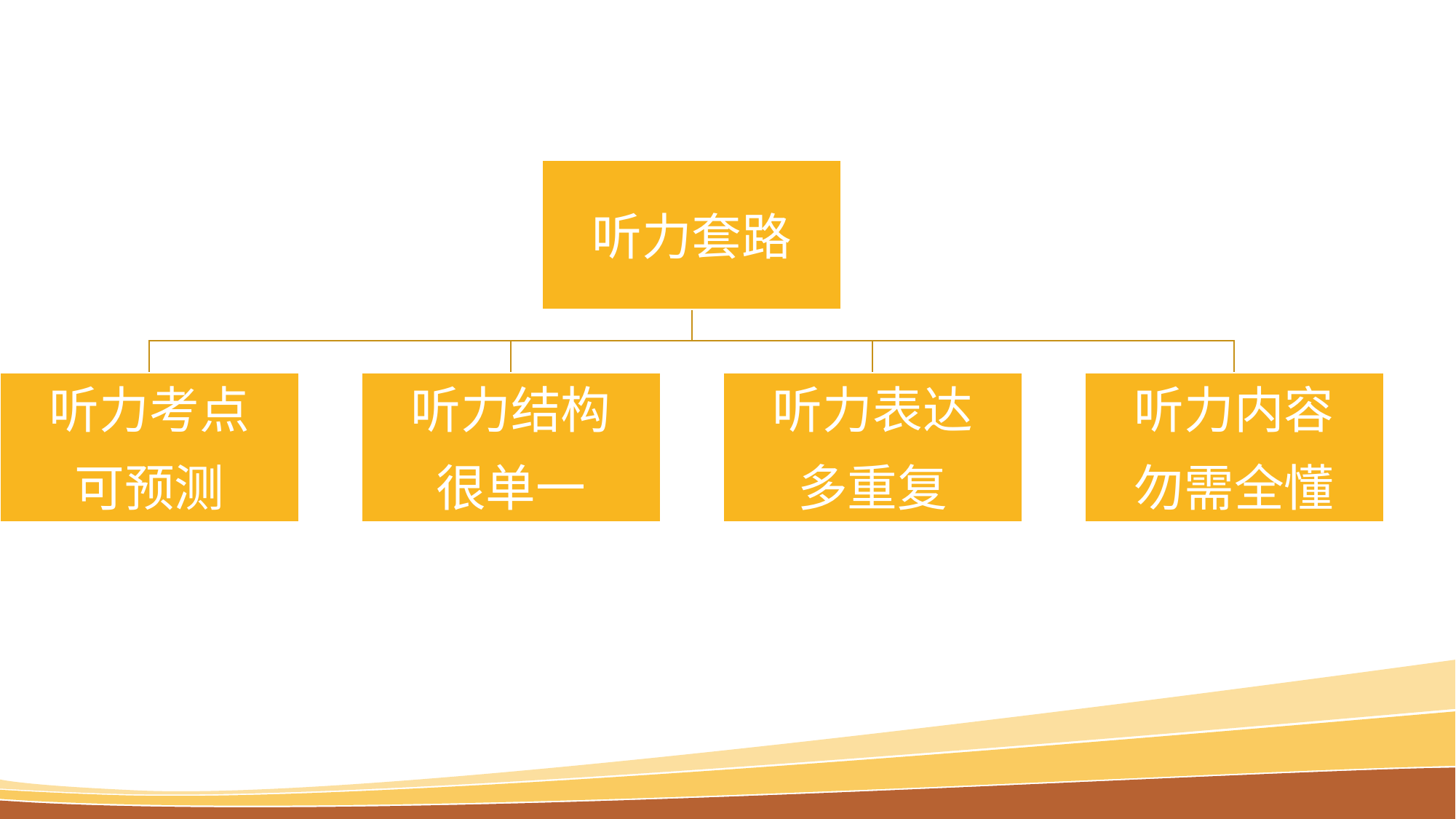

听力套路
听力考点
可预测
听力结构
很单一
听力表达
多重复
听力内容
勿需全懂